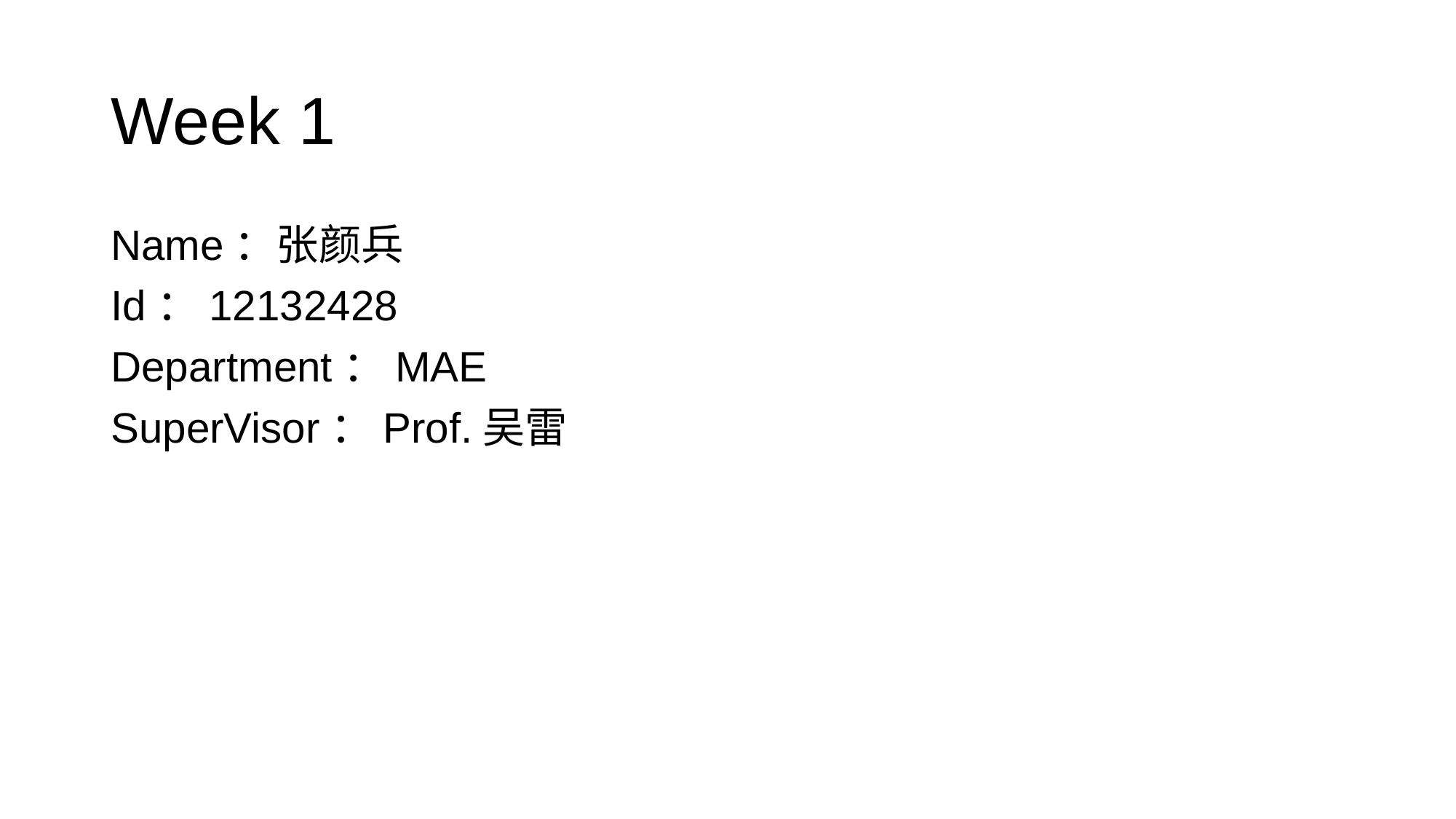

# Week 1
Name：张颜兵
Id：12132428
Department：MAE
SuperVisor：Prof.吴雷